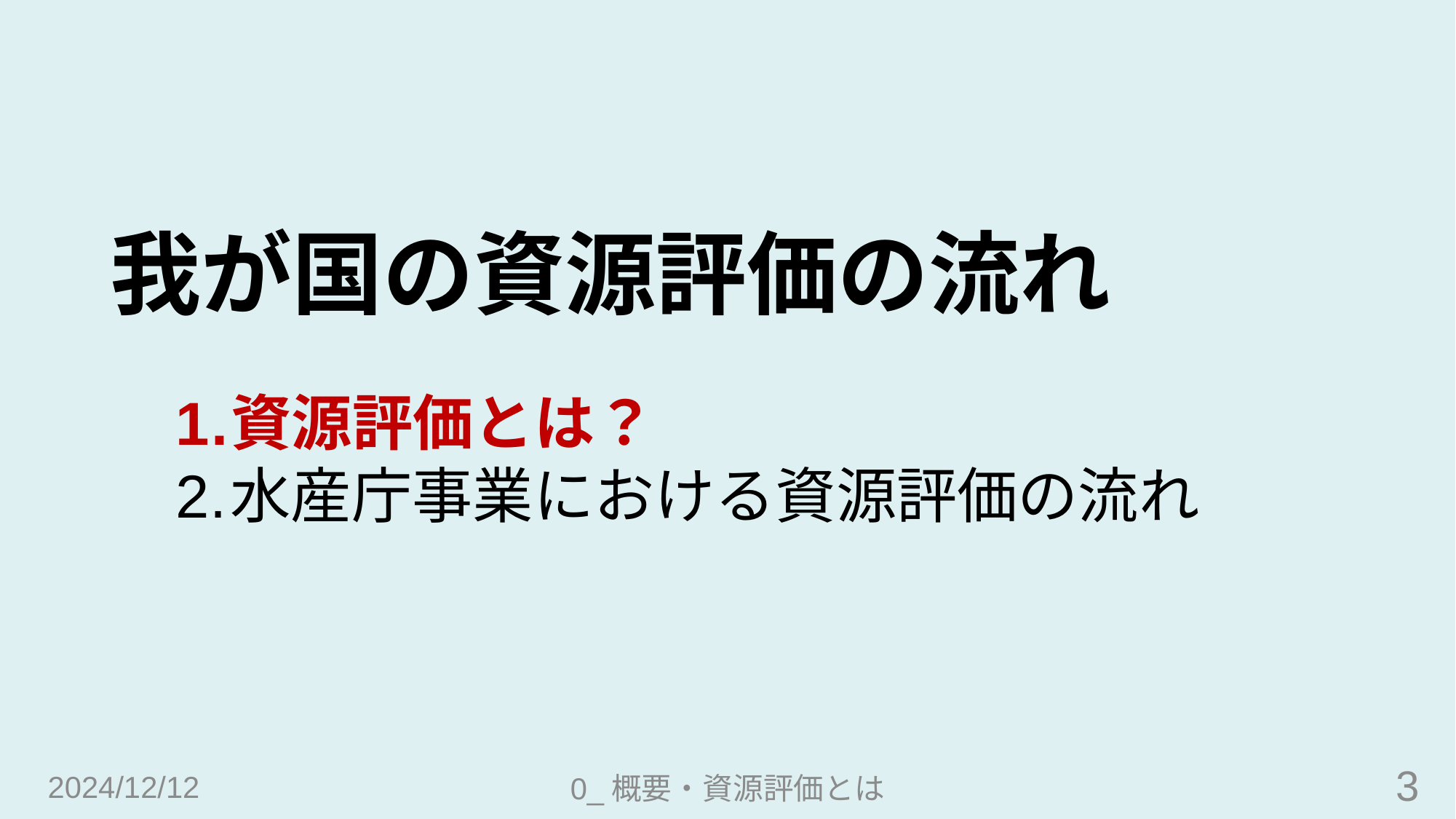

# 我が国の資源評価の流れ
資源評価とは？
水産庁事業における資源評価の流れ
3
2024/12/12
0_概要・資源評価とは